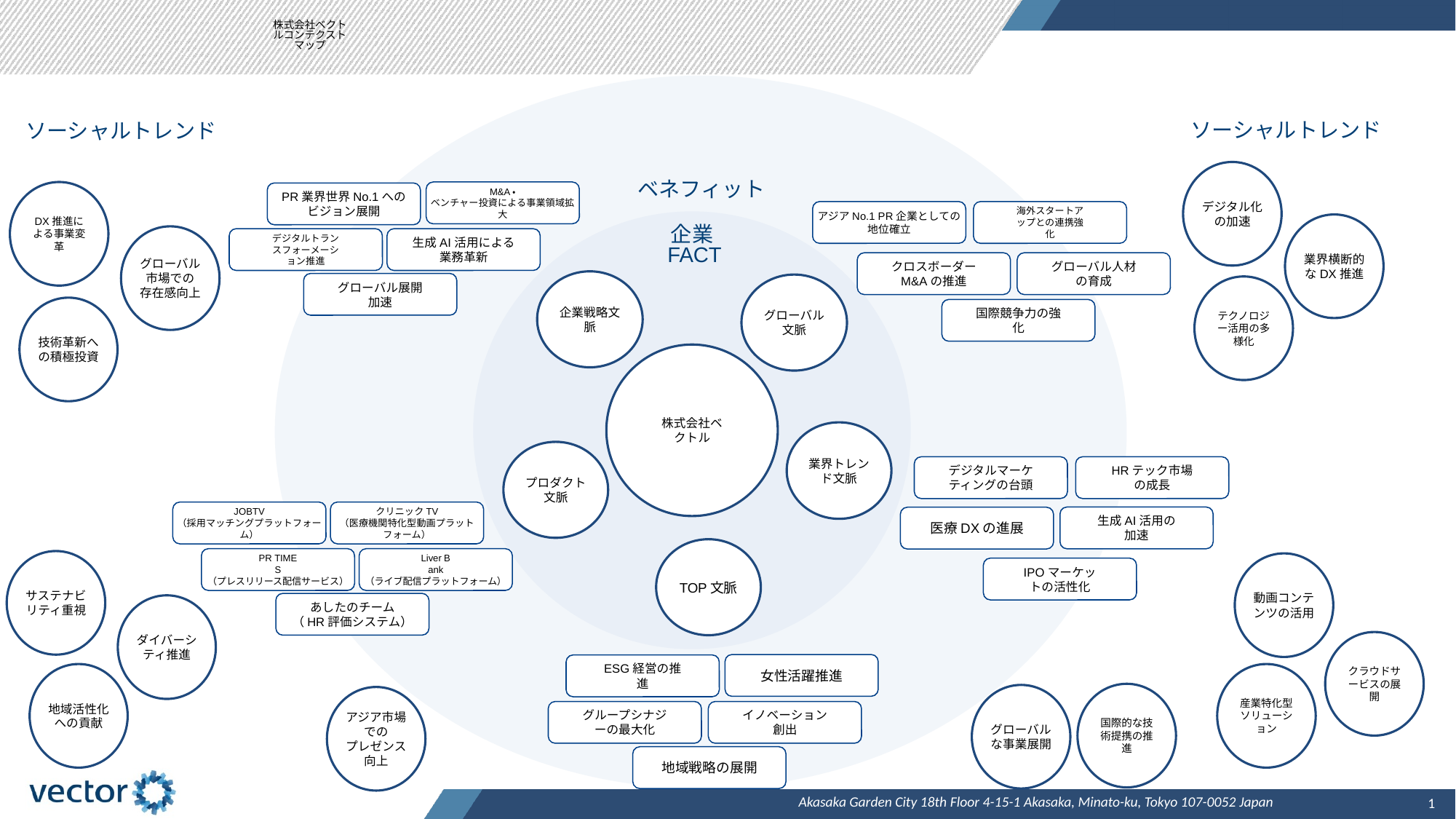

株式会社ベクト
ルコンテクスト
マップ

ソーシャルトレンド
ソーシャルトレンド
デジタル化
の加速
ベネフィット
M&A・
ベンチャー投資による事業領域拡大
DX推進に
よる事業変
革
PR業界世界No.1への
ビジョン展開
アジアNo.1 PR企業としての
地位確立
海外スタートア
ップとの連携強
化

業界横断的
なDX推進
企業FACT
グローバル市場での
存在感向上
デジタルトラン
スフォーメーシ
ョン推進
生成AI活用による
業務革新
クロスボーダー
M&Aの推進
グローバル人材
の育成
企業戦略文
脈
グローバル展開
加速
グローバル
文脈
テクノロジ
ー活用の多
様化
技術革新へ
の積極投資
国際競争力の強
化
株式会社ベ
クトル
業界トレン
ド文脈
プロダクト
文脈
デジタルマーケ
ティングの台頭
HRテック市場
の成長
JOBTV
（採用マッチングプラットフォーム）
クリニックTV
（医療機関特化型動画プラットフォーム）
生成AI活用の
加速
医療DXの進展
TOP文脈
PR TIME
S
（プレスリリース配信サービス）
Liver B
ank
（ライブ配信プラットフォーム）
サステナビ
リティ重視
動画コンテ
ンツの活用
IPOマーケッ
トの活性化
あしたのチーム
（HR評価システム）
ダイバーシ
ティ推進
クラウドサ
ービスの展
開
女性活躍推進
ESG経営の推
進
地域活性化
への貢献
産業特化型
ソリューシ
ョン
国際的な技
術提携の推
進
グローバル
な事業展開
アジア市場での
プレゼンス向上
グループシナジ
ーの最大化
イノベーション
創出
地域戦略の展開